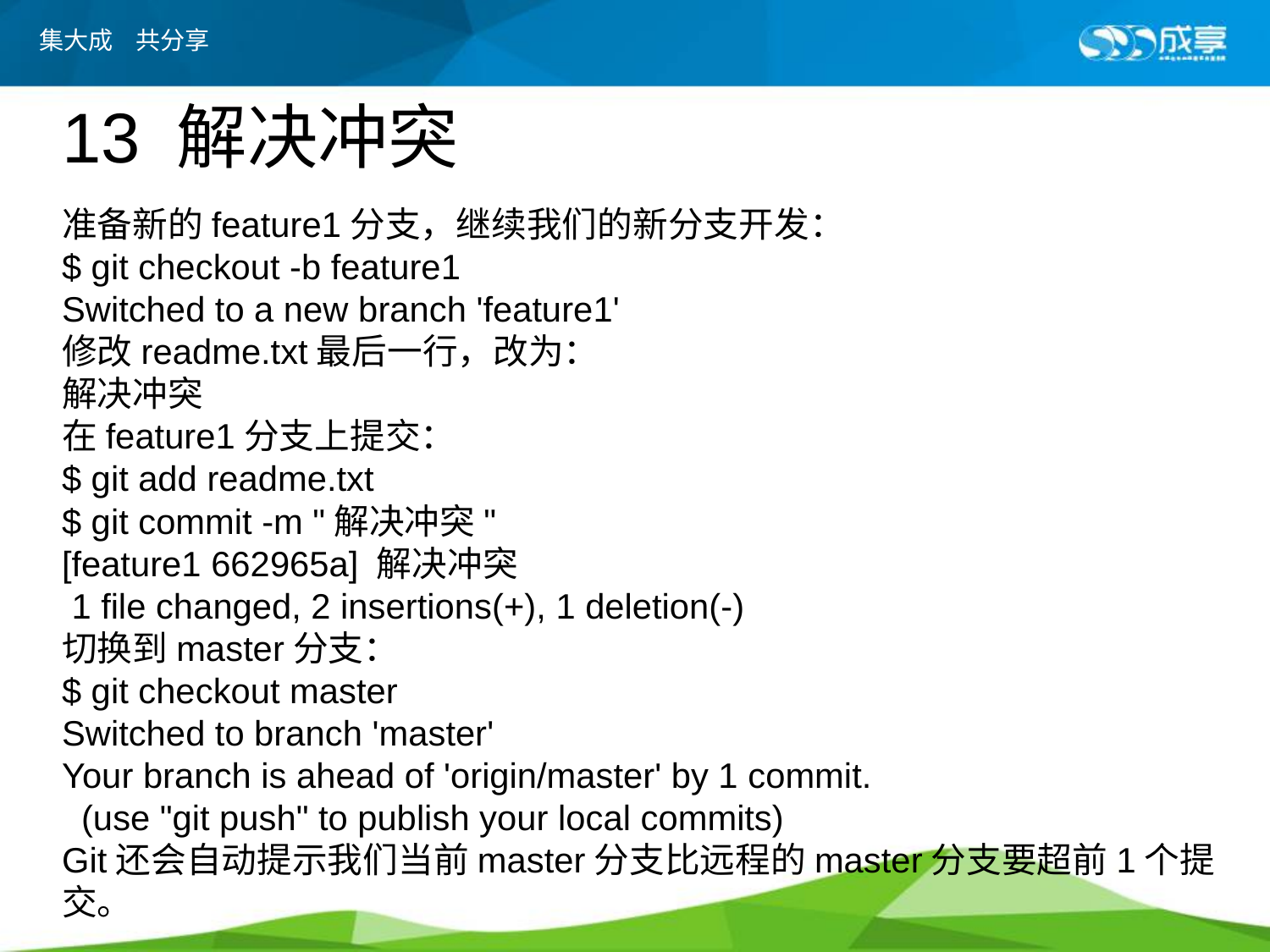

13 解决冲突

准备新的feature1分支，继续我们的新分支开发：
$ git checkout -b feature1
Switched to a new branch 'feature1'
修改readme.txt最后一行，改为：
解决冲突
在feature1分支上提交：
$ git add readme.txt
$ git commit -m "解决冲突"
[feature1 662965a] 解决冲突
 1 file changed, 2 insertions(+), 1 deletion(-)
切换到master分支：
$ git checkout master
Switched to branch 'master'
Your branch is ahead of 'origin/master' by 1 commit.
  (use "git push" to publish your local commits)
Git还会自动提示我们当前master分支比远程的master分支要超前1个提交。